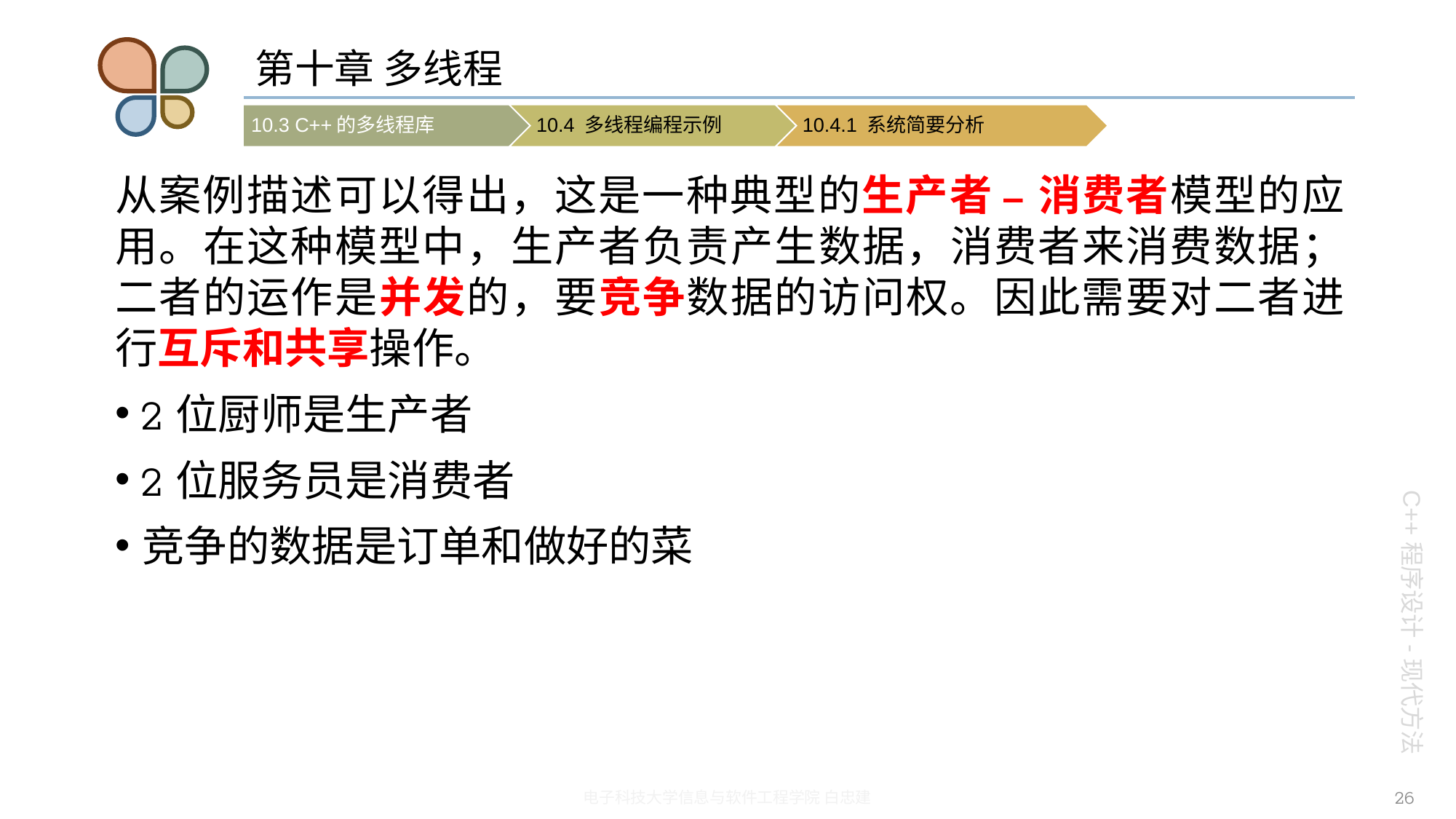

# 第十章 多线程
10.3 C++的多线程库
10.4 多线程编程示例
10.4.1 系统简要分析
从案例描述可以得出，这是一种典型的生产者-消费者模型的应用。在这种模型中，生产者负责产生数据，消费者来消费数据；二者的运作是并发的，要竞争数据的访问权。因此需要对二者进行互斥和共享操作。
2位厨师是生产者
2位服务员是消费者
竞争的数据是订单和做好的菜

26